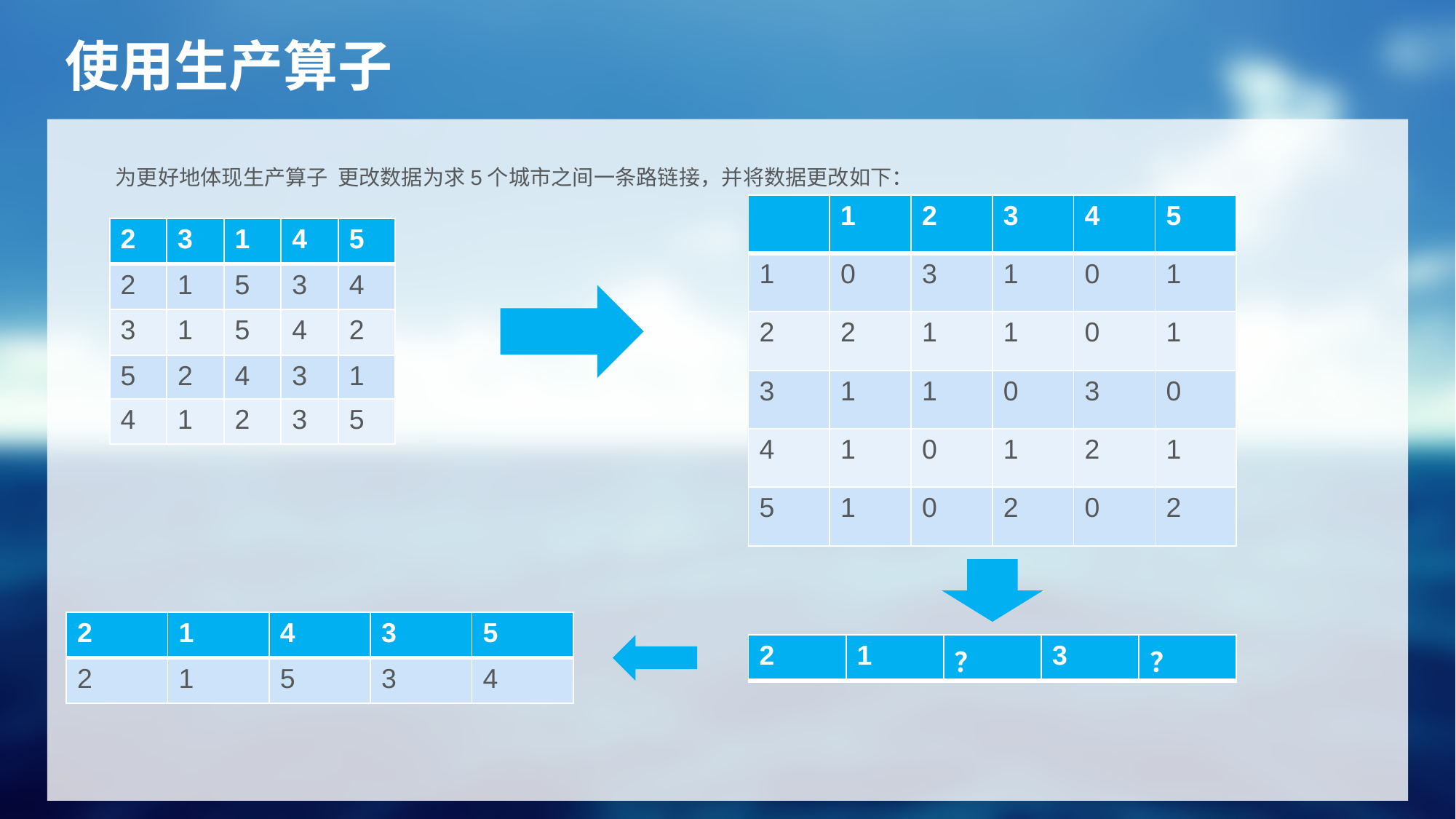

# 使用生产算子
为更好地体现生产算子  更改数据为求5个城市之间一条路链接，并将数据更改如下：
|  | 1 | 2 | 3 | 4 | 5 |
| --- | --- | --- | --- | --- | --- |
| 1 | 0 | 3 | 1 | 0 | 1 |
| 2 | 2 | 1 | 1 | 0 | 1 |
| 3 | 1 | 1 | 0 | 3 | 0 |
| 4 | 1 | 0 | 1 | 2 | 1 |
| 5 | 1 | 0 | 2 | 0 | 2 |
| 2 | 3 | 1 | 4 | 5 |
| --- | --- | --- | --- | --- |
| 2 | 1 | 5 | 3 | 4 |
| 3 | 1 | 5 | 4 | 2 |
| 5 | 2 | 4 | 3 | 1 |
| 4 | 1 | 2 | 3 | 5 |

| 2 | 1 | 4 | 3 | 5 |
| --- | --- | --- | --- | --- |
| 2 | 1 | 5 | 3 | 4 |

| 2 | 1 | ？ | 3 | ？ |
| --- | --- | --- | --- | --- |